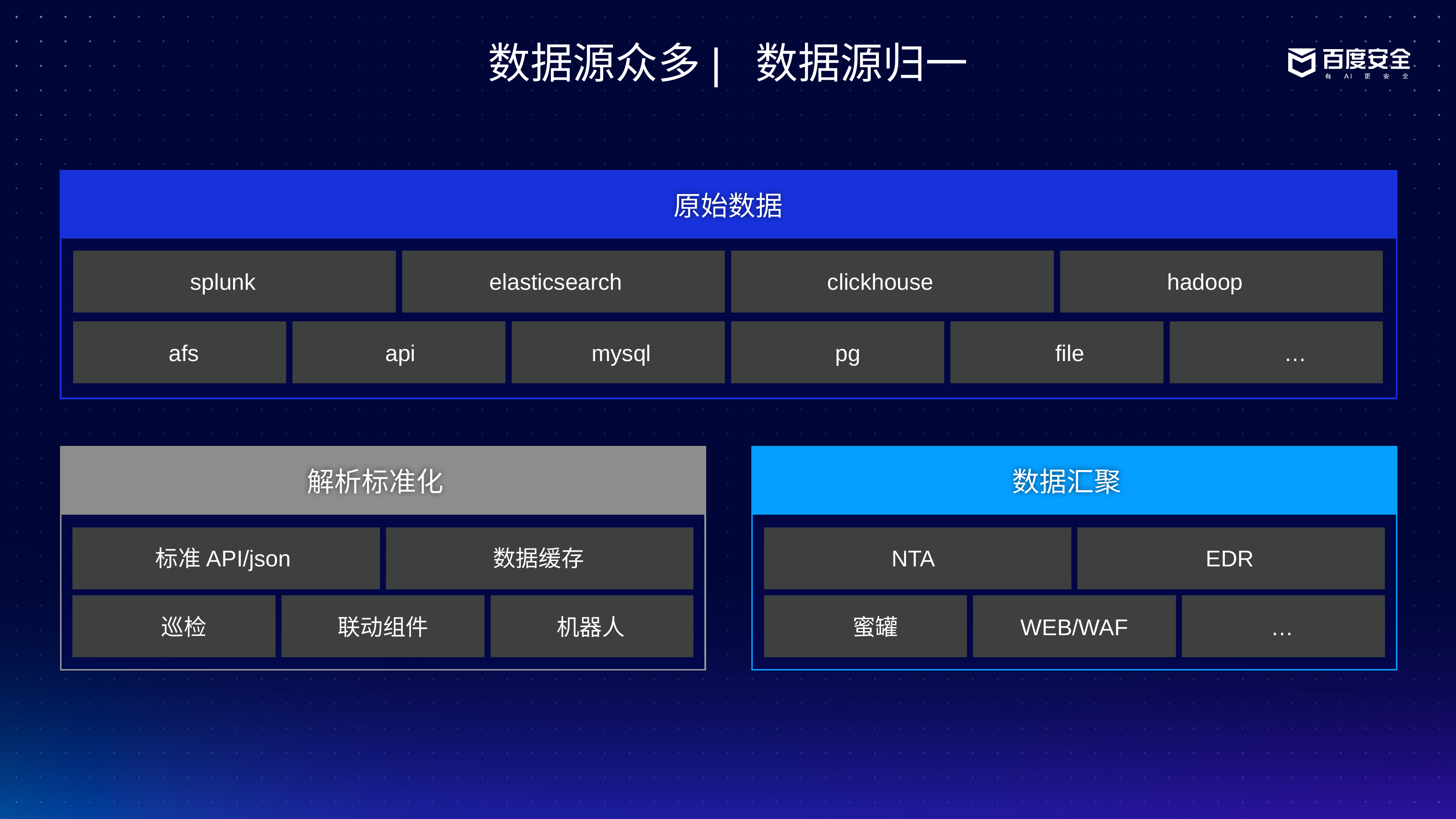

数据源众多|  数据源归一

原始数据

splunk
elasticsearch
clickhouse
hadoop

afs
api
mysql
pg
file
…

解析标准化
数据汇聚

标准API/json
数据缓存
NTA
EDR

巡检
联动组件
机器人
蜜罐
WEB/WAF
…